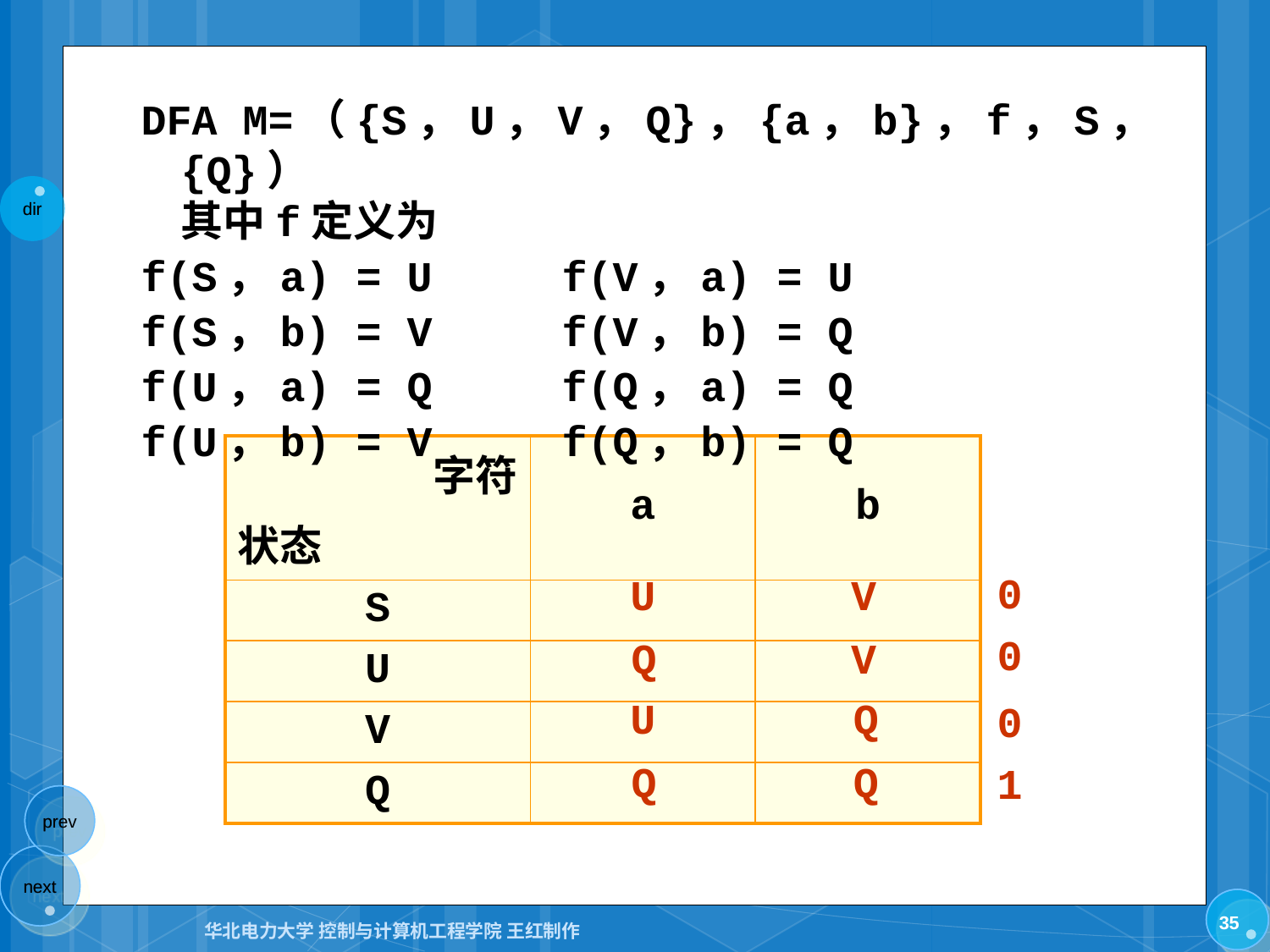

DFA M=（{S，U，V，Q}，{a，b}，f，S，{Q}）
其中f定义为
f(S，a) = U		f(V，a) = U
f(S，b) = V		f(V，b) = Q
f(U，a) = Q		f(Q，a) = Q
f(U，b) = V		f(Q，b) = Q
| 字符 状态 | a | b |  |
| --- | --- | --- | --- |
| S |  |  |  |
| U |  |  |  |
| V |  |  |  |
| Q |  |  |  |
0
U
V
0
Q
V
U
Q
0
Q
Q
1
35
华北电力大学 控制与计算机工程学院 王红制作